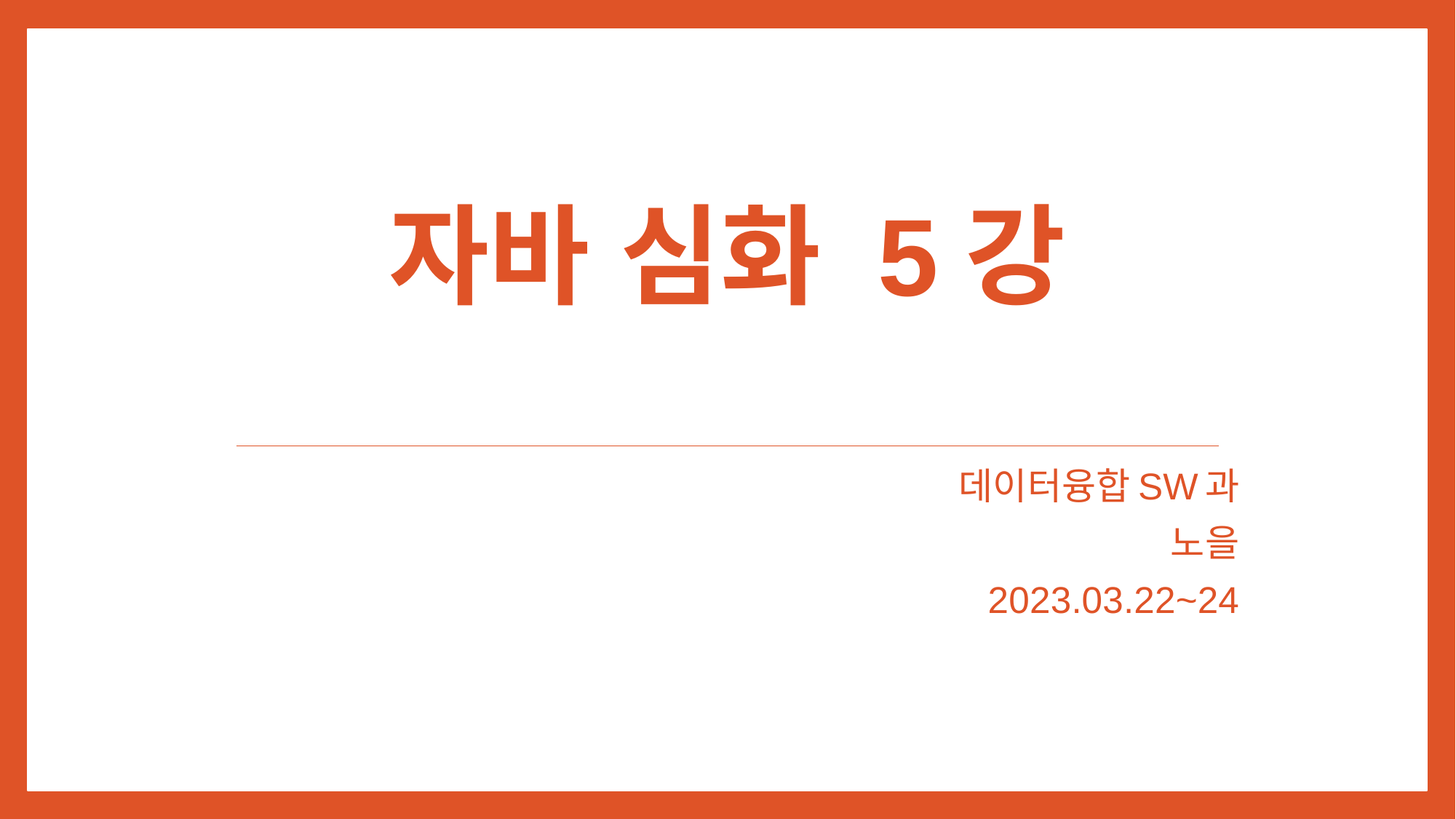

# 자바 심화 5강
데이터융합SW과
노을
2023.03.22~24